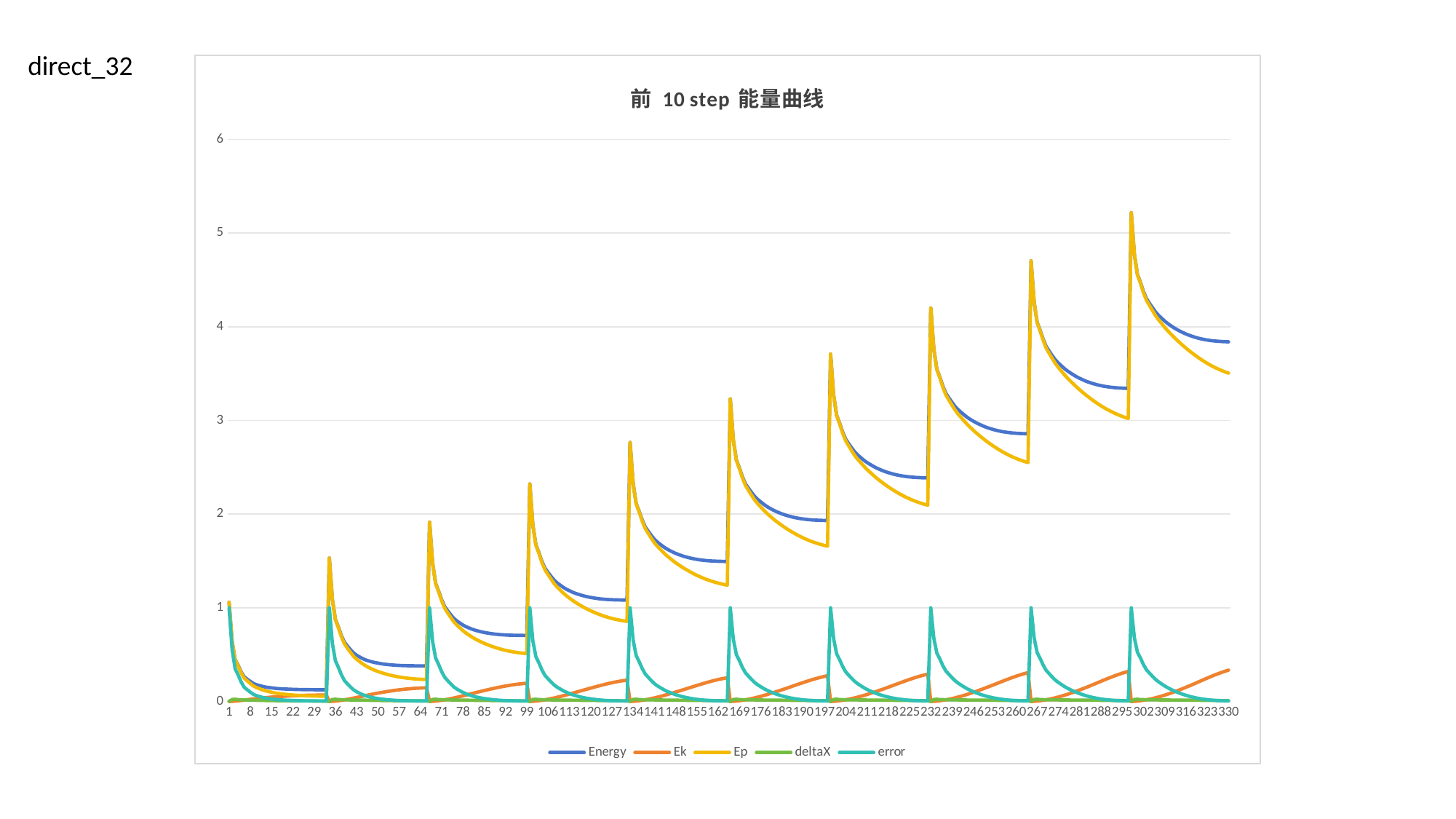

direct_32

### Chart: 前 10 step 能量曲线

| Category | Energy | Ek | Ep | deltaX | error |
|---|---|---|---|---|---|